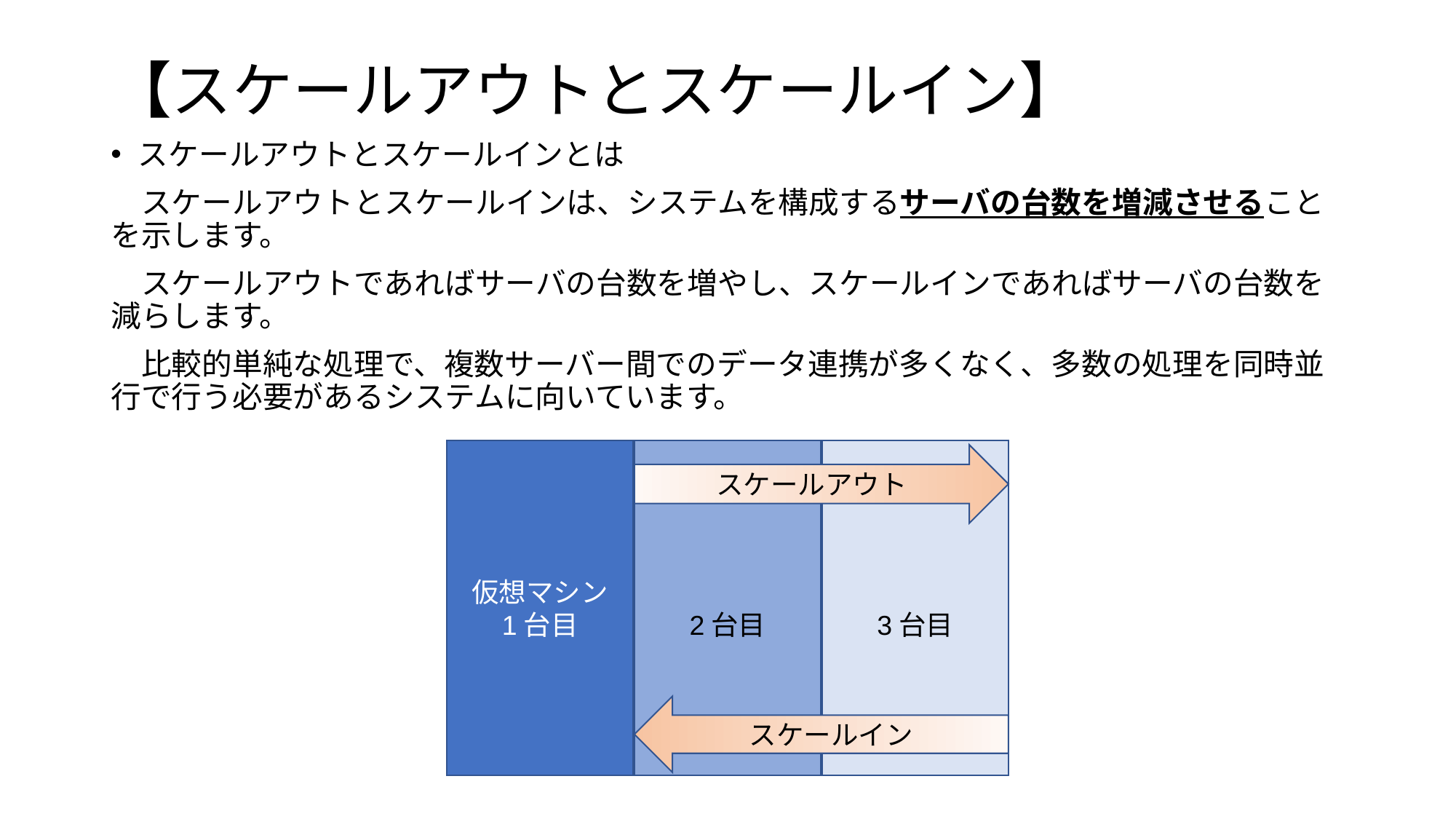

# 【スケールアウトとスケールイン】
スケールアウトとスケールインとは
　スケールアウトとスケールインは、システムを構成するサーバの台数を増減させることを示します。
　スケールアウトであればサーバの台数を増やし、スケールインであればサーバの台数を減らします。
　比較的単純な処理で、複数サーバー間でのデータ連携が多くなく、多数の処理を同時並行で行う必要があるシステムに向いています。

仮想マシン
1台目

2台目

3台目
スケールアウト
スケールイン